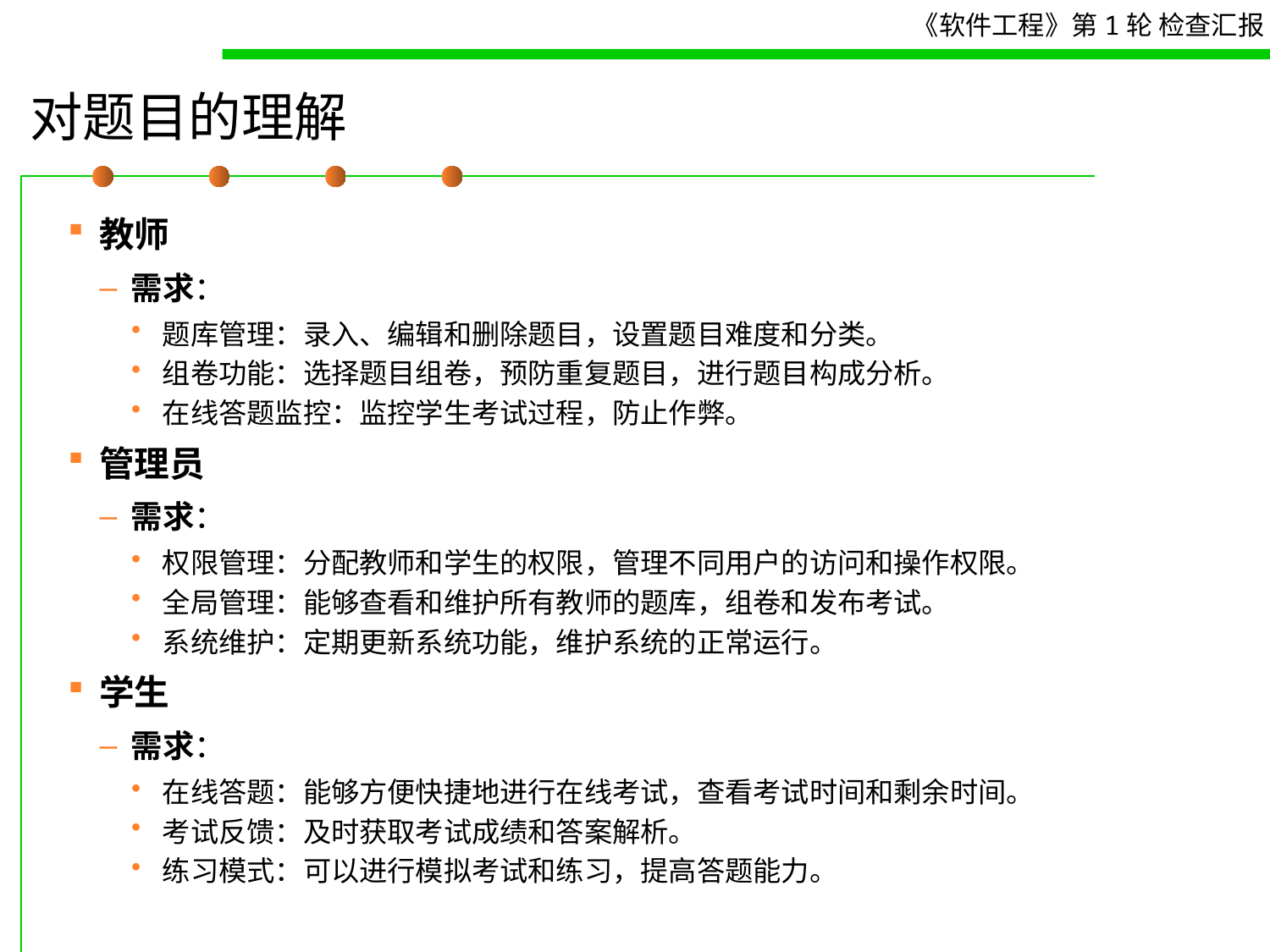

# 对题目的理解
教师
需求：
题库管理：录入、编辑和删除题目，设置题目难度和分类。
组卷功能：选择题目组卷，预防重复题目，进行题目构成分析。
在线答题监控：监控学生考试过程，防止作弊。
管理员
需求：
权限管理：分配教师和学生的权限，管理不同用户的访问和操作权限。
全局管理：能够查看和维护所有教师的题库，组卷和发布考试。
系统维护：定期更新系统功能，维护系统的正常运行。
学生
需求：
在线答题：能够方便快捷地进行在线考试，查看考试时间和剩余时间。
考试反馈：及时获取考试成绩和答案解析。
练习模式：可以进行模拟考试和练习，提高答题能力。